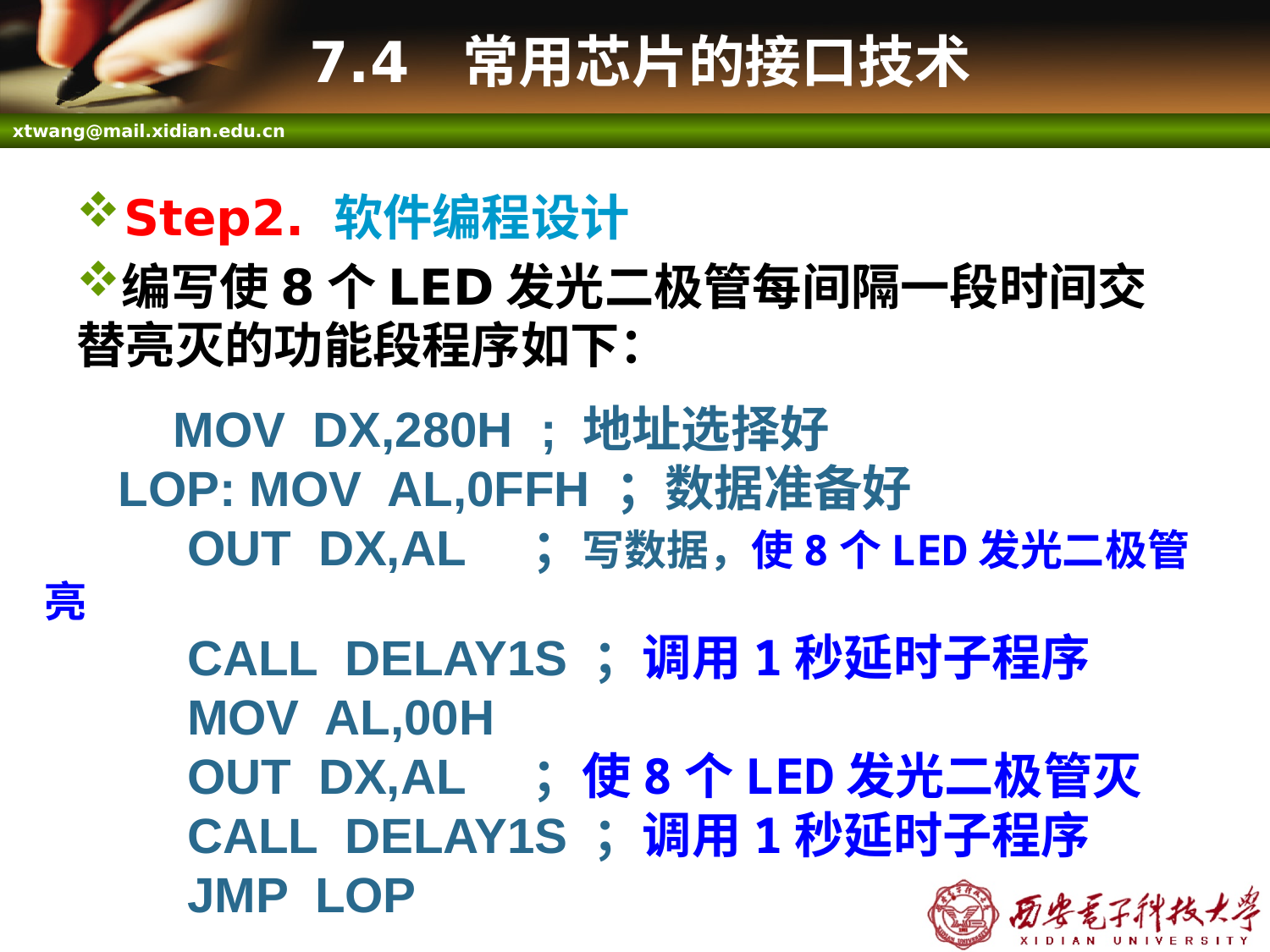

# 7.4  常用芯片的接口技术
Step2. 软件编程设计
编写使8个LED发光二极管每间隔一段时间交替亮灭的功能段程序如下：

    MOV  DX,280H  ; 地址选择好
LOP: MOV  AL,0FFH ；数据准备好
     OUT  DX,AL    ；写数据，使8个LED发光二极管亮
     CALL  DELAY1S ；调用1秒延时子程序
     MOV  AL,00H
     OUT  DX,AL    ；使8个LED发光二极管灭
     CALL  DELAY1S ；调用1秒延时子程序
     JMP  LOP